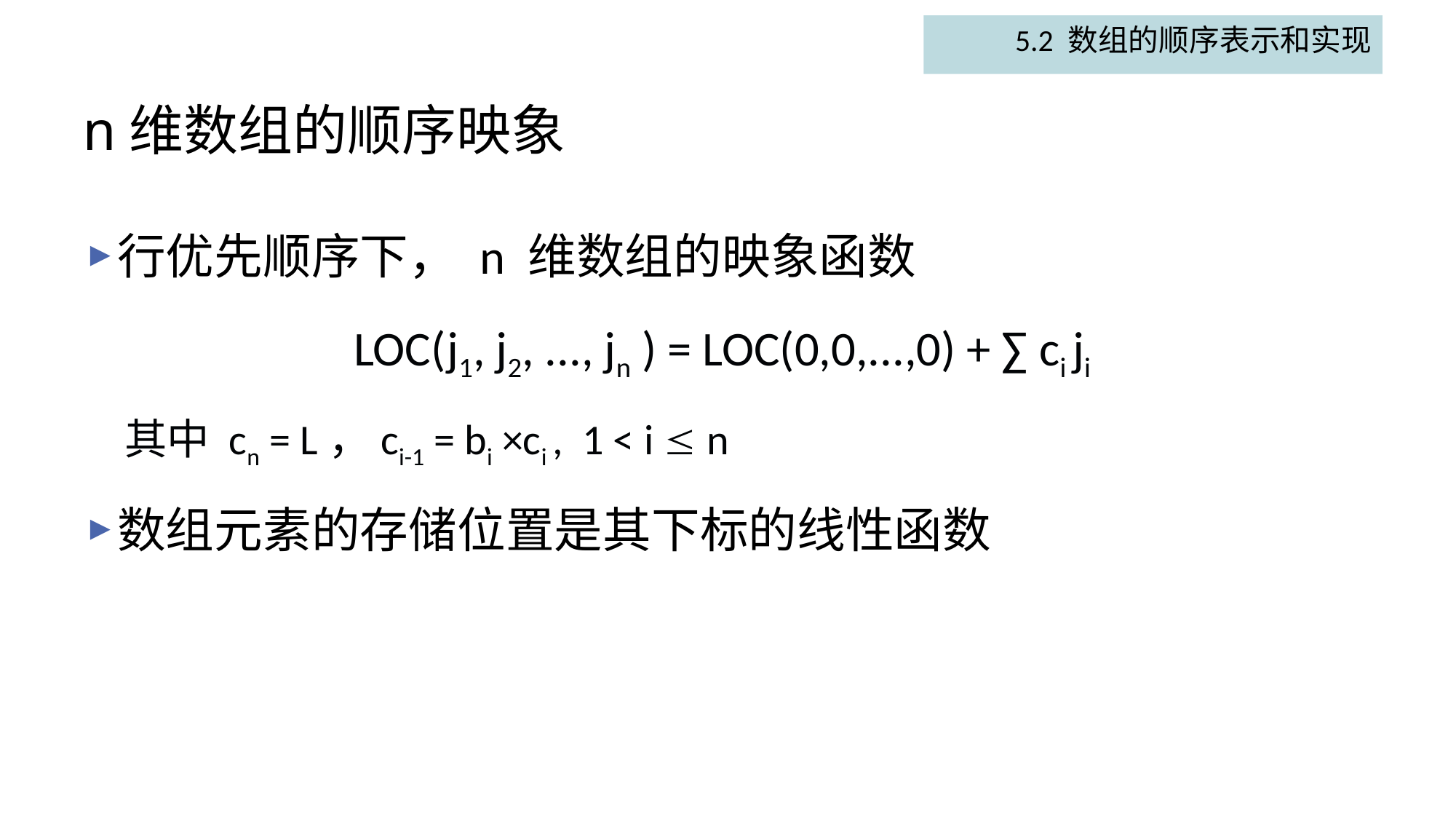

5.2 数组的顺序表示和实现
# n维数组的顺序映象
行优先顺序下， n 维数组的映象函数
LOC(j1, j2, ..., jn ) = LOC(0,0,...,0) + ∑ ci ji
其中 cn = L，ci-1 = bi ×ci ,  1 < i ≤ n
数组元素的存储位置是其下标的线性函数